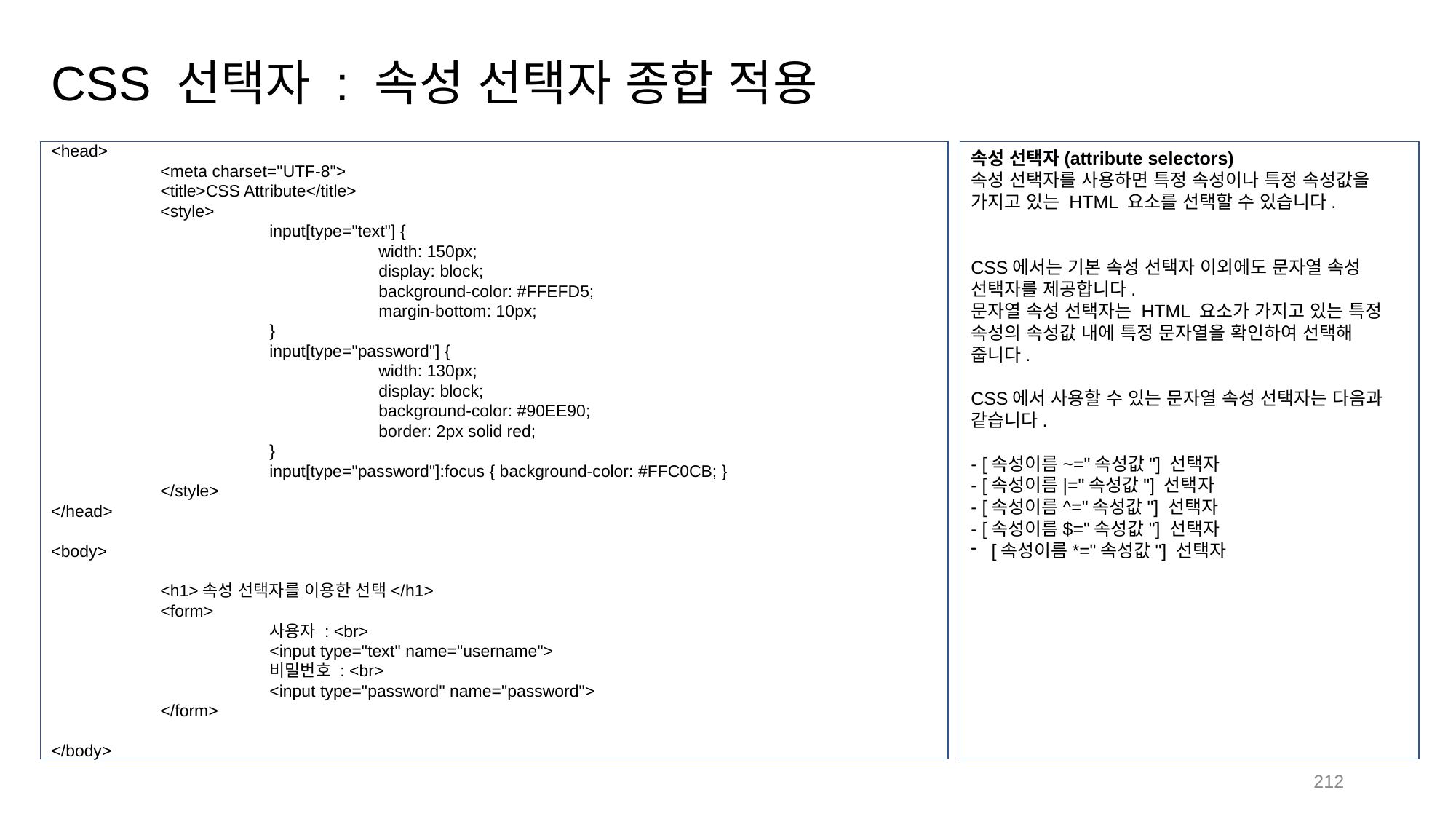

# CSS 선택자 : 속성 선택자 종합 적용
<head>
	<meta charset="UTF-8">
	<title>CSS Attribute</title>
	<style>
		input[type="text"] {
			width: 150px;
			display: block;
			background-color: #FFEFD5;
			margin-bottom: 10px;
		}
		input[type="password"] {
			width: 130px;
			display: block;
			background-color: #90EE90;
			border: 2px solid red;
		}
		input[type="password"]:focus { background-color: #FFC0CB; }
	</style>
</head>

<body>

	<h1>속성 선택자를 이용한 선택</h1>
	<form>
		사용자 : <br>
		<input type="text" name="username">
		비밀번호 : <br>
		<input type="password" name="password">
	</form>

</body>
속성 선택자(attribute selectors)
속성 선택자를 사용하면 특정 속성이나 특정 속성값을 가지고 있는 HTML 요소를 선택할 수 있습니다.

CSS에서는 기본 속성 선택자 이외에도 문자열 속성 선택자를 제공합니다.
문자열 속성 선택자는 HTML 요소가 가지고 있는 특정 속성의 속성값 내에 특정 문자열을 확인하여 선택해 줍니다.

CSS에서 사용할 수 있는 문자열 속성 선택자는 다음과 같습니다.

- [속성이름~="속성값"] 선택자
- [속성이름|="속성값"] 선택자
- [속성이름^="속성값"] 선택자
- [속성이름$="속성값"] 선택자
[속성이름*="속성값"] 선택자

212